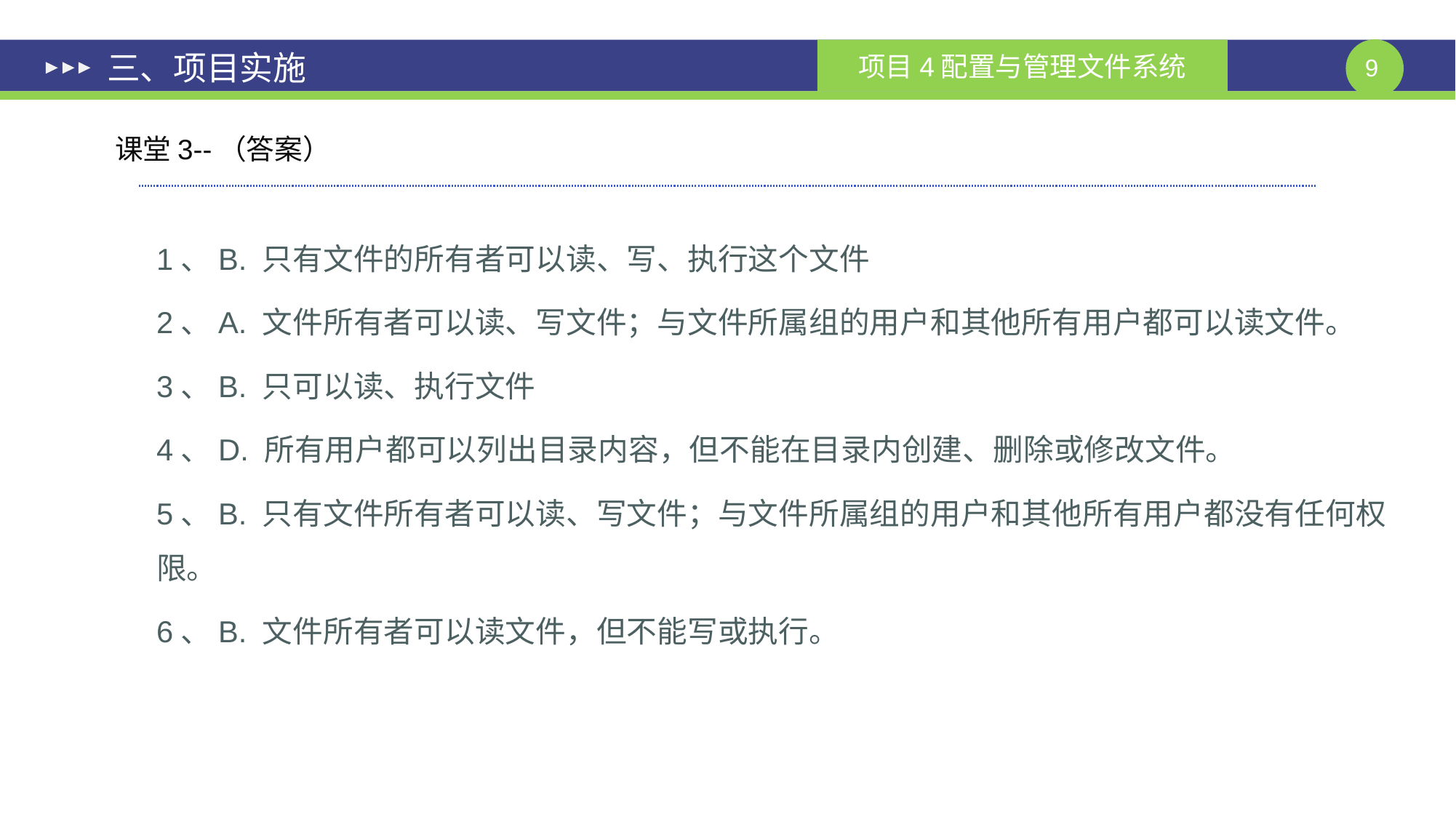

# 三、项目实施
课堂3--（答案）

1、B. 只有文件的所有者可以读、写、执行这个文件
2、A. 文件所有者可以读、写文件；与文件所属组的用户和其他所有用户都可以读文件。
3、B. 只可以读、执行文件
4、D. 所有用户都可以列出目录内容，但不能在目录内创建、删除或修改文件。
5、B. 只有文件所有者可以读、写文件；与文件所属组的用户和其他所有用户都没有任何权限。
6、B. 文件所有者可以读文件，但不能写或执行。